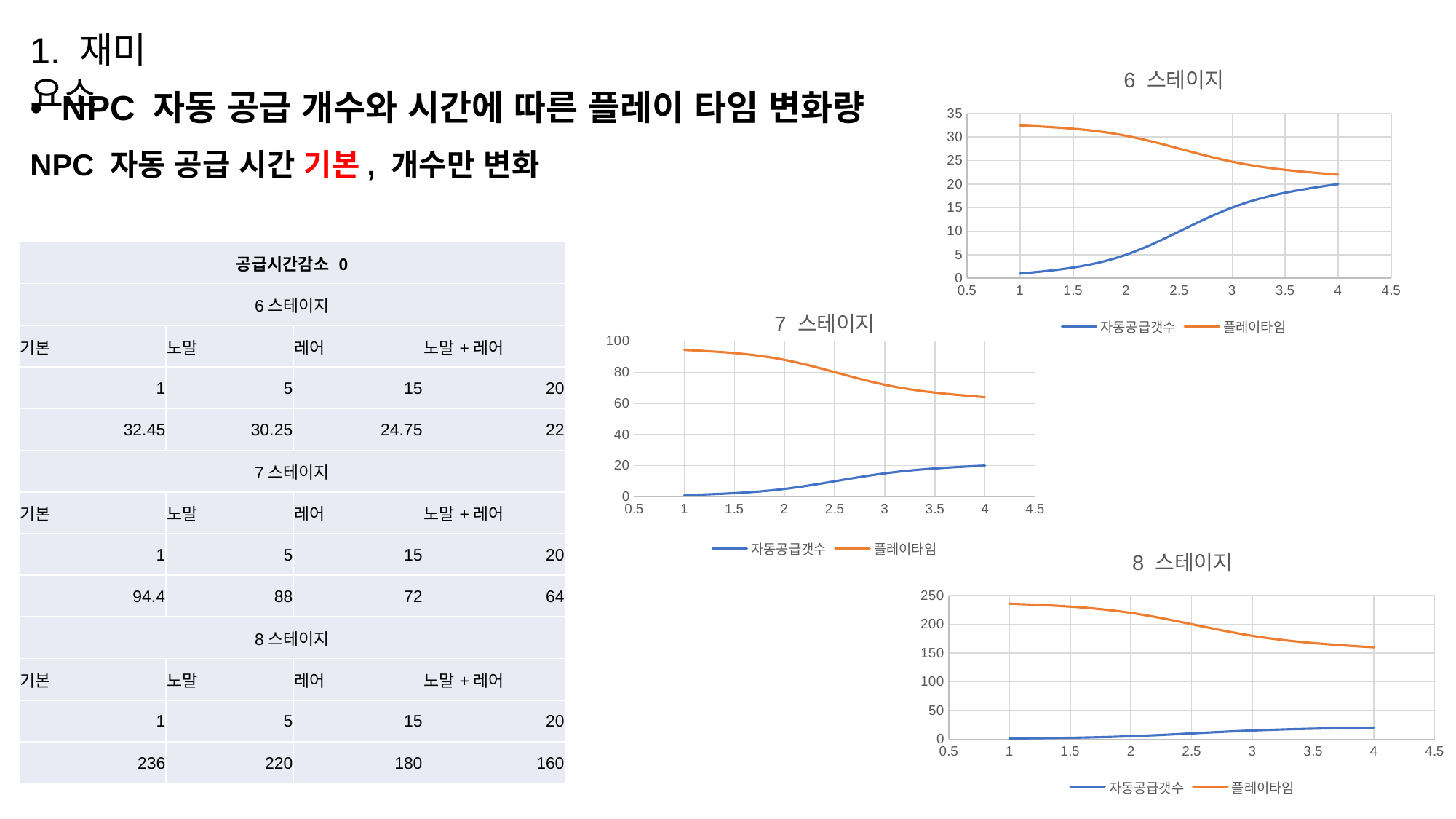

1. 재미 요소

### Chart: 6 스테이지

| Category | 자동공급갯수 | 플레이타임 |
|---|---|---|
•  NPC 자동 공급 개수와 시간에 따른 플레이 타임 변화량
NPC 자동 공급 시간 기본, 개수만 변화
| 공급시간감소 0 |  |  |  |
| --- | --- | --- | --- |
| 6스테이지 |  |  |  |
| 기본 | 노말 | 레어 | 노말+레어 |
| 1 | 5 | 15 | 20 |
| 32.45 | 30.25 | 24.75 | 22 |
| 7스테이지 |  |  |  |
| 기본 | 노말 | 레어 | 노말+레어 |
| 1 | 5 | 15 | 20 |
| 94.4 | 88 | 72 | 64 |
| 8스테이지 |  |  |  |
| 기본 | 노말 | 레어 | 노말+레어 |
| 1 | 5 | 15 | 20 |
| 236 | 220 | 180 | 160 |

### Chart: 7 스테이지

| Category | 자동공급갯수 | 플레이타임 |
|---|---|---|

### Chart: 8 스테이지

| Category | 자동공급갯수 | 플레이타임 |
|---|---|---|